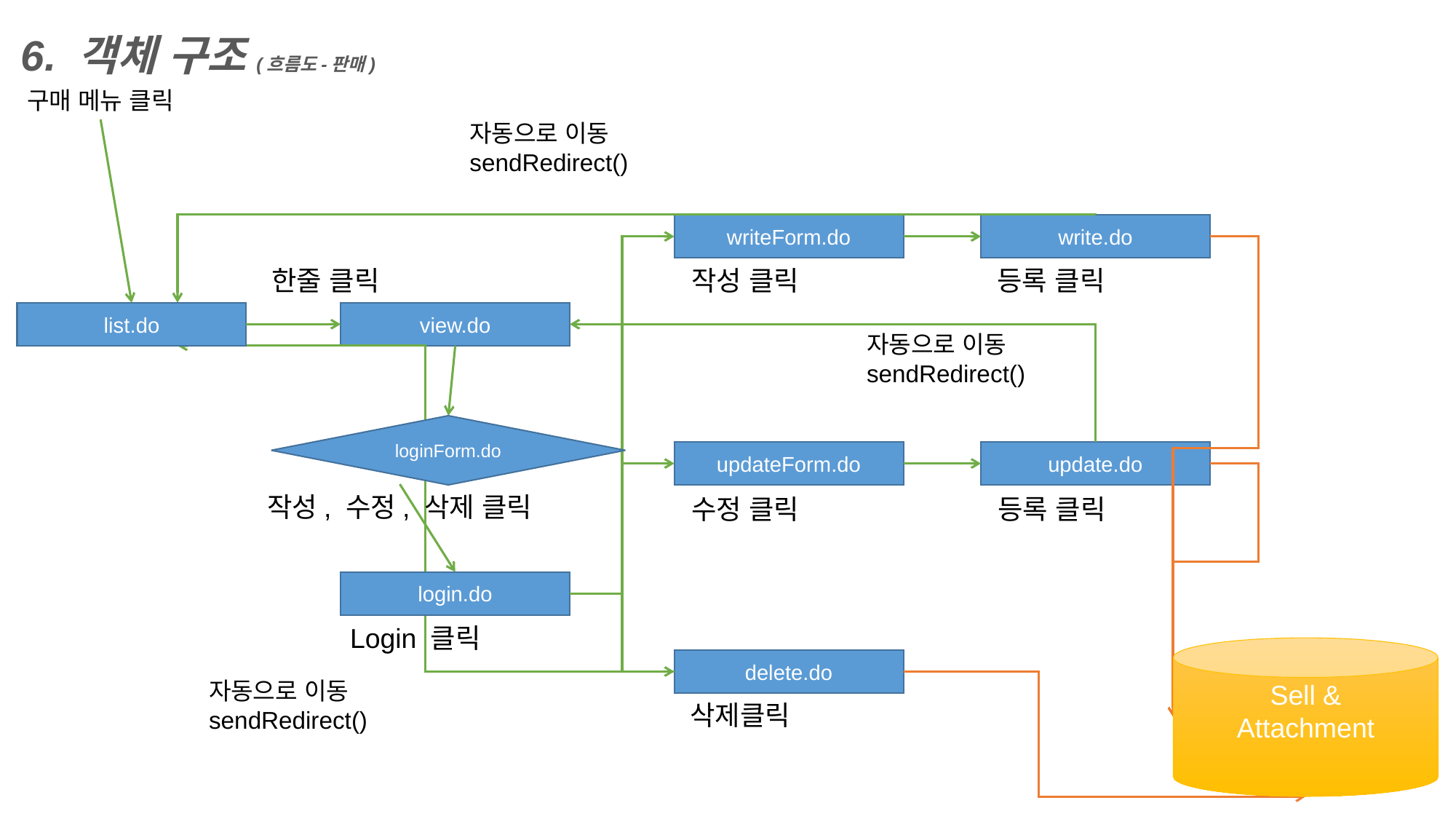

6. 객체 구조(흐름도-판매)
구매 메뉴 클릭
자동으로 이동
sendRedirect()
write.do
writeForm.do
한줄 클릭
작성 클릭
등록 클릭
list.do
view.do
자동으로 이동
sendRedirect()
loginForm.do
updateForm.do
update.do
작성, 수정, 삭제 클릭
수정 클릭
등록 클릭
login.do
Login 클릭
Sell &
Attachment

delete.do
자동으로 이동
sendRedirect()
삭제클릭